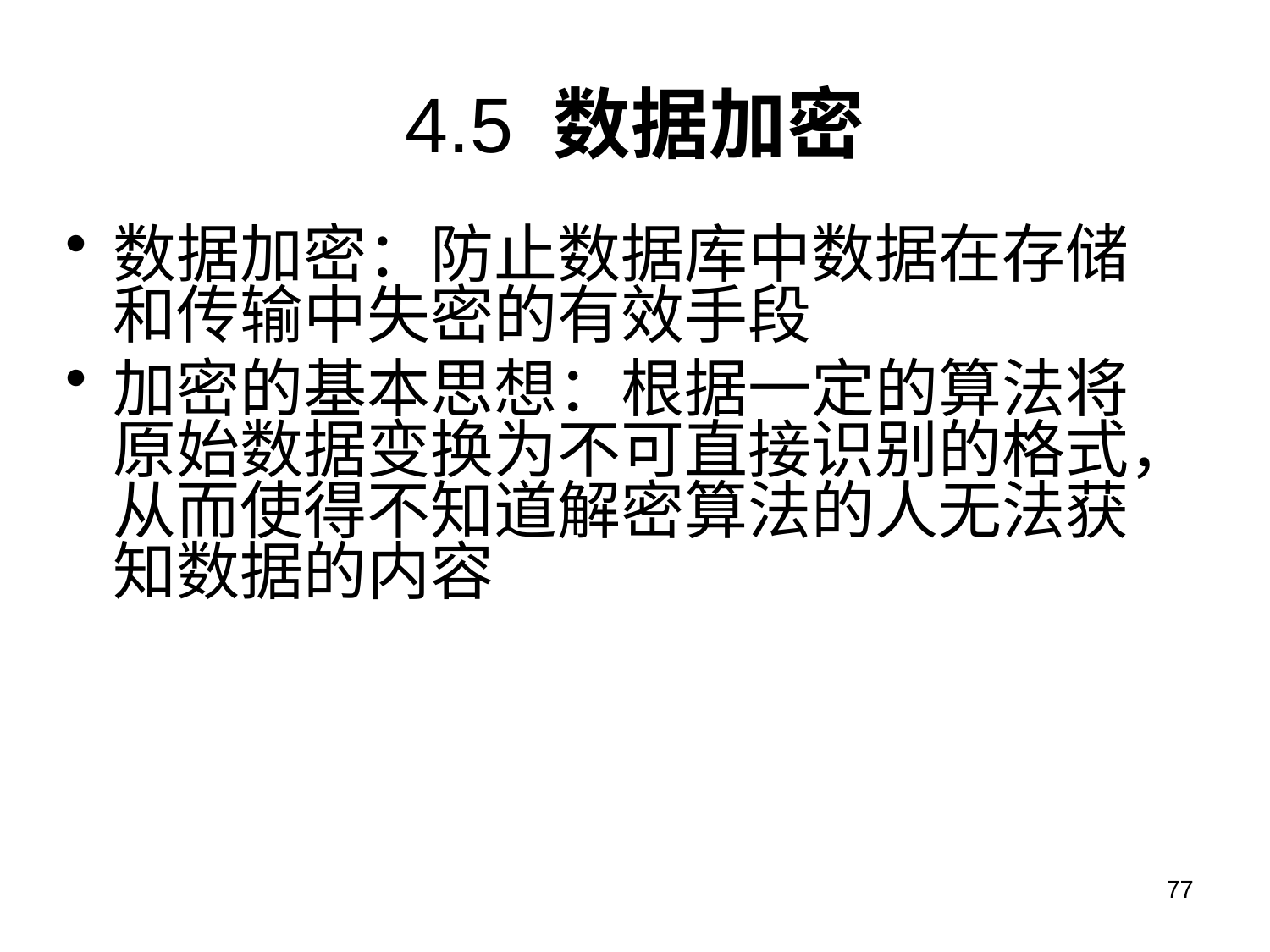

# 4.5 数据加密
数据加密：防止数据库中数据在存储和传输中失密的有效手段
加密的基本思想：根据一定的算法将原始数据变换为不可直接识别的格式，从而使得不知道解密算法的人无法获知数据的内容
77